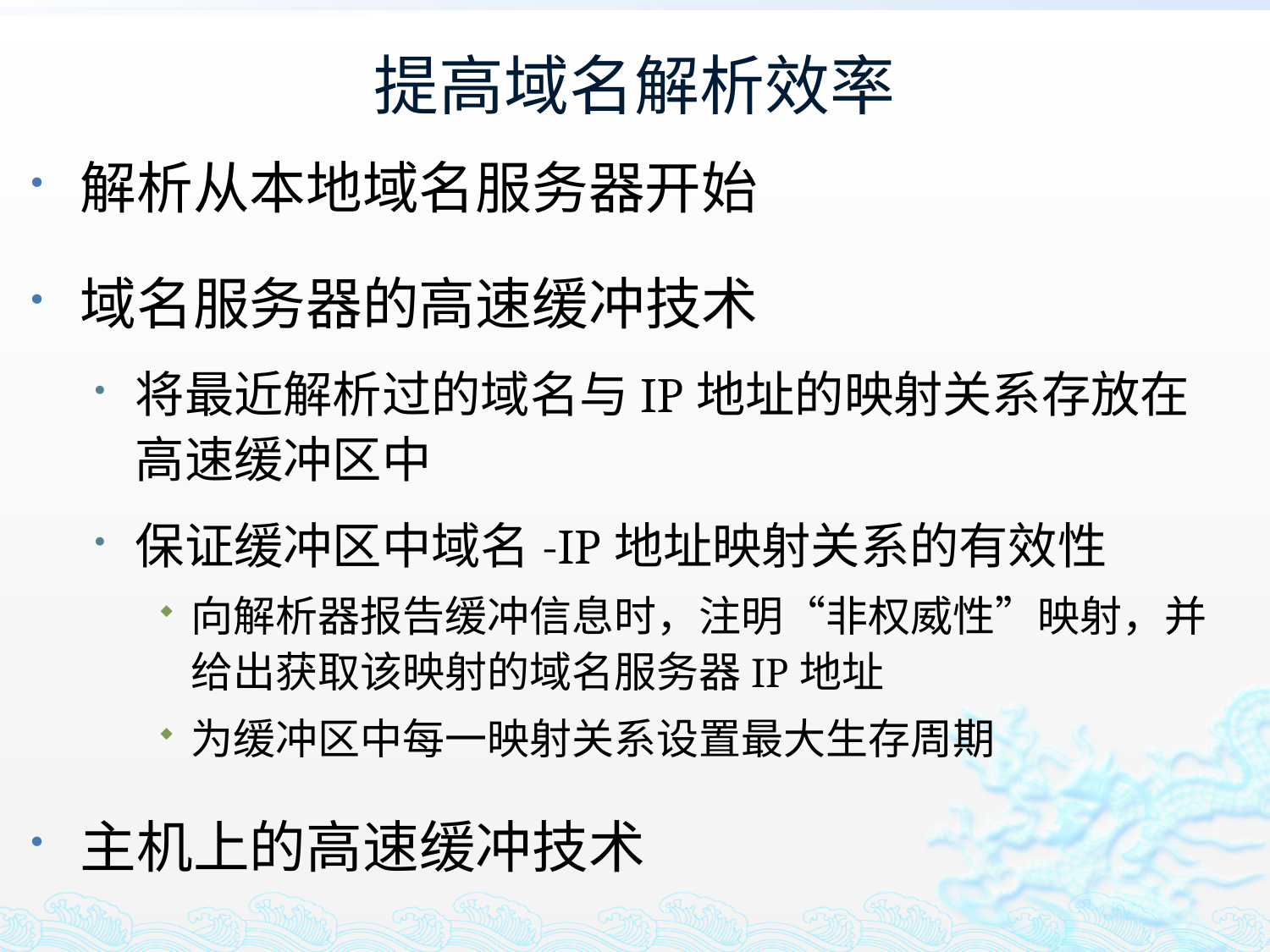

# 提高域名解析效率
解析从本地域名服务器开始
域名服务器的高速缓冲技术
将最近解析过的域名与IP地址的映射关系存放在高速缓冲区中
保证缓冲区中域名-IP地址映射关系的有效性
向解析器报告缓冲信息时，注明“非权威性”映射，并给出获取该映射的域名服务器IP地址
为缓冲区中每一映射关系设置最大生存周期
主机上的高速缓冲技术